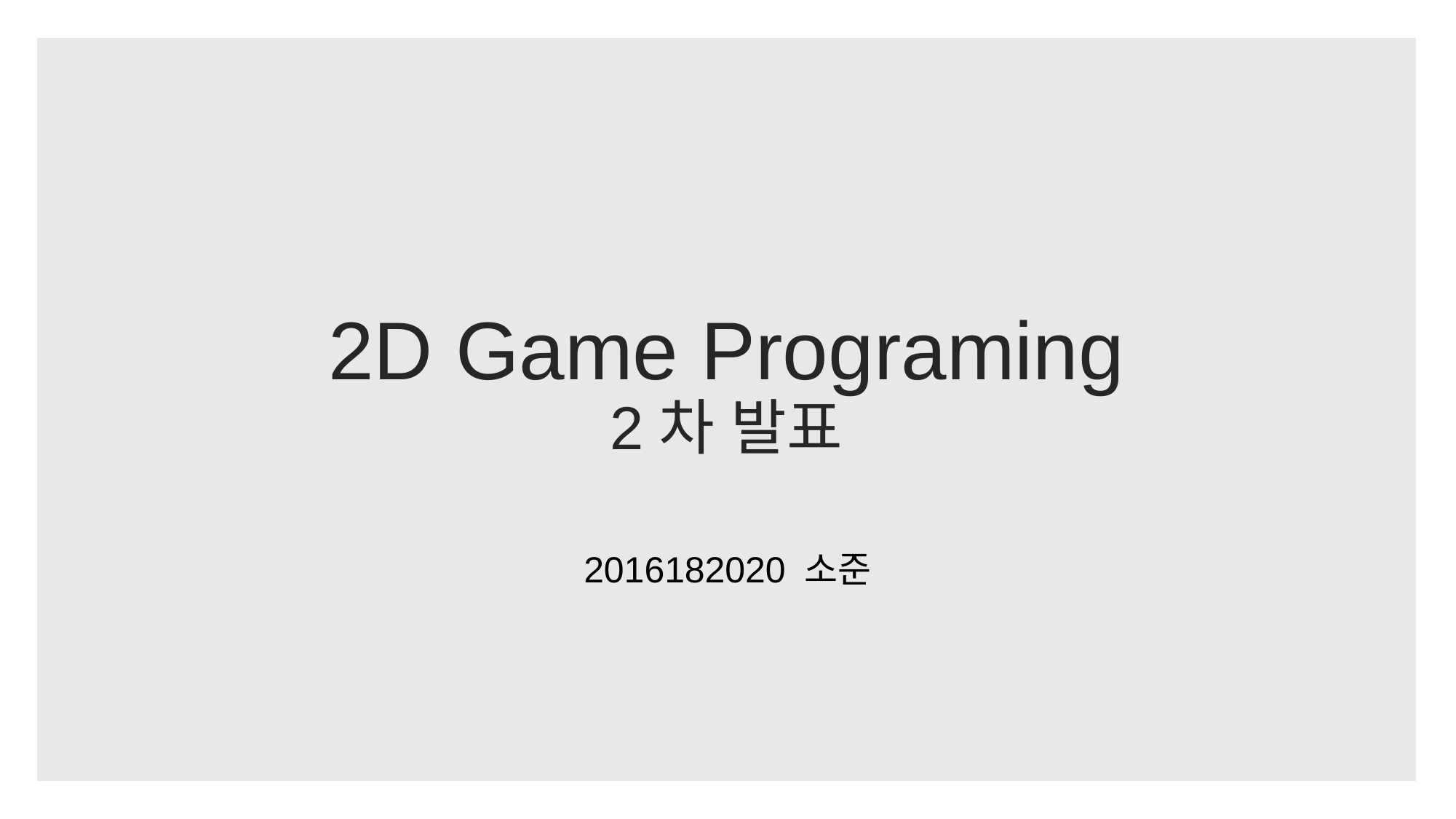

# 2D Game Programing 2차 발표
2016182020 소준